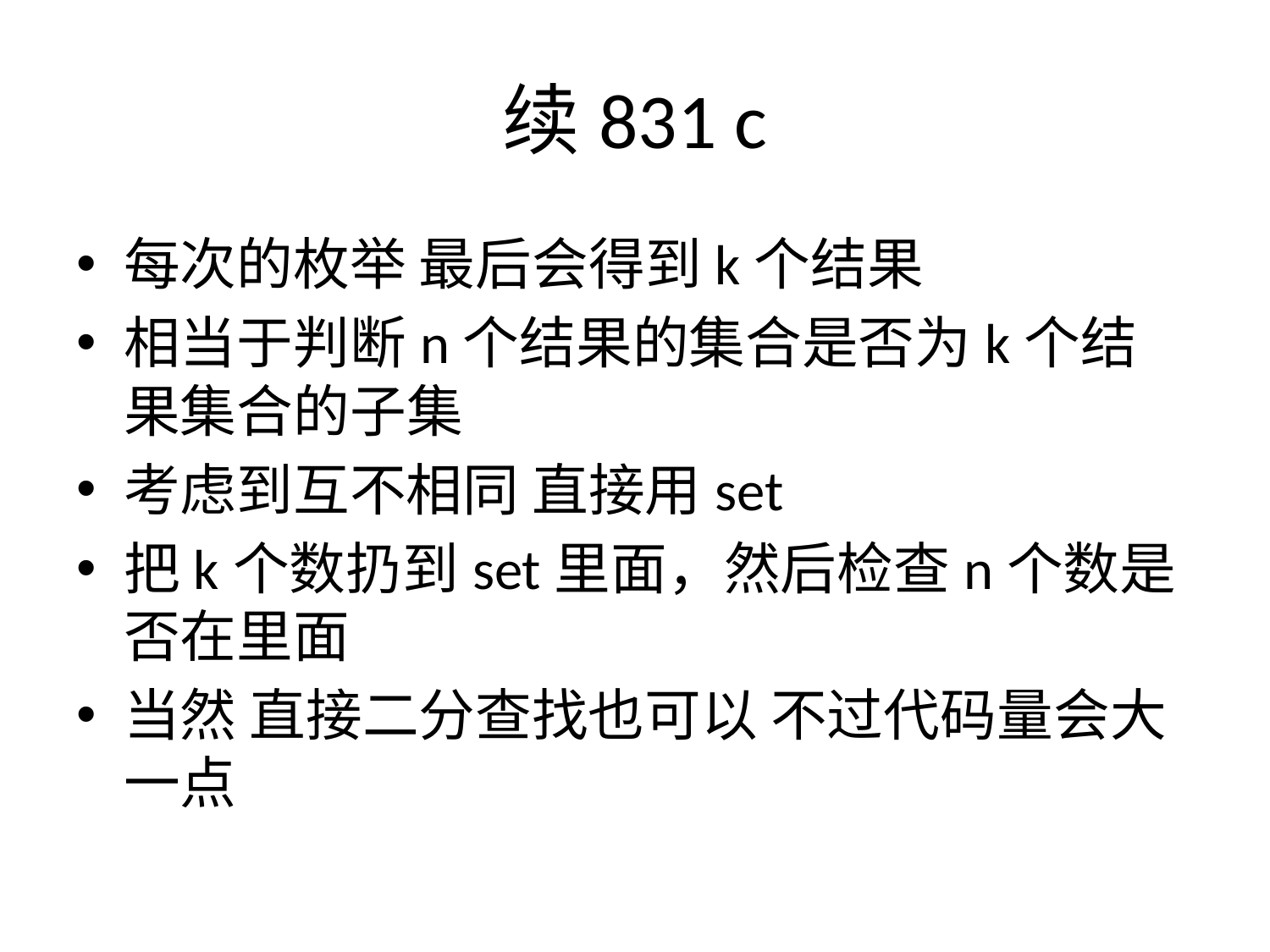

# 续831 c
每次的枚举 最后会得到k个结果
相当于判断n个结果的集合是否为k个结果集合的子集
考虑到互不相同 直接用set
把k个数扔到set里面，然后检查n个数是否在里面
当然 直接二分查找也可以 不过代码量会大一点